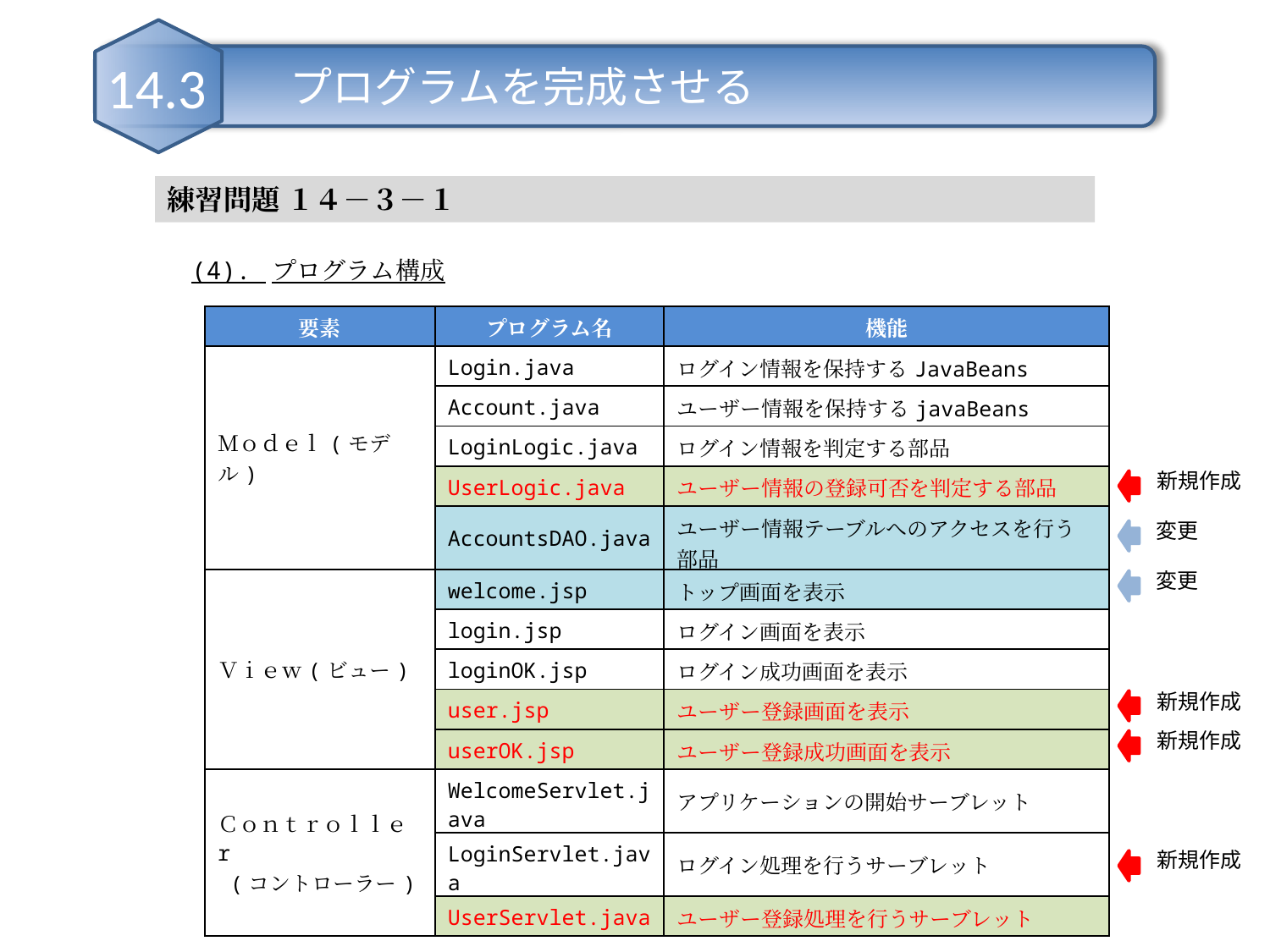

プログラムを完成させる
14.3
練習問題 １４－３－１
(4). プログラム構成
| 要素 | プログラム名 | 機能 |
| --- | --- | --- |
| Ｍｏｄｅｌ(モデル) | Login.java | ログイン情報を保持するJavaBeans |
|  | Account.java | ユーザー情報を保持するjavaBeans |
|  | LoginLogic.java | ログイン情報を判定する部品 |
|  | UserLogic.java | ユーザー情報の登録可否を判定する部品 |
|  | AccountsDAO.java | ユーザー情報テーブルへのアクセスを行う部品 |
| Ｖｉｅｗ(ビュー) | welcome.jsp | トップ画面を表示 |
|  | login.jsp | ログイン画面を表示 |
|  | loginOK.jsp | ログイン成功画面を表示 |
|  | user.jsp | ユーザー登録画面を表示 |
|  | userOK.jsp | ユーザー登録成功画面を表示 |
| Ｃｏｎｔｒｏｌｌｅr (コントローラー) | WelcomeServlet.java | アプリケーションの開始サーブレット |
|  | LoginServlet.java | ログイン処理を行うサーブレット |
|  | UserServlet.java | ユーザー登録処理を行うサーブレット |
新規作成

変更

変更

新規作成

新規作成

新規作成